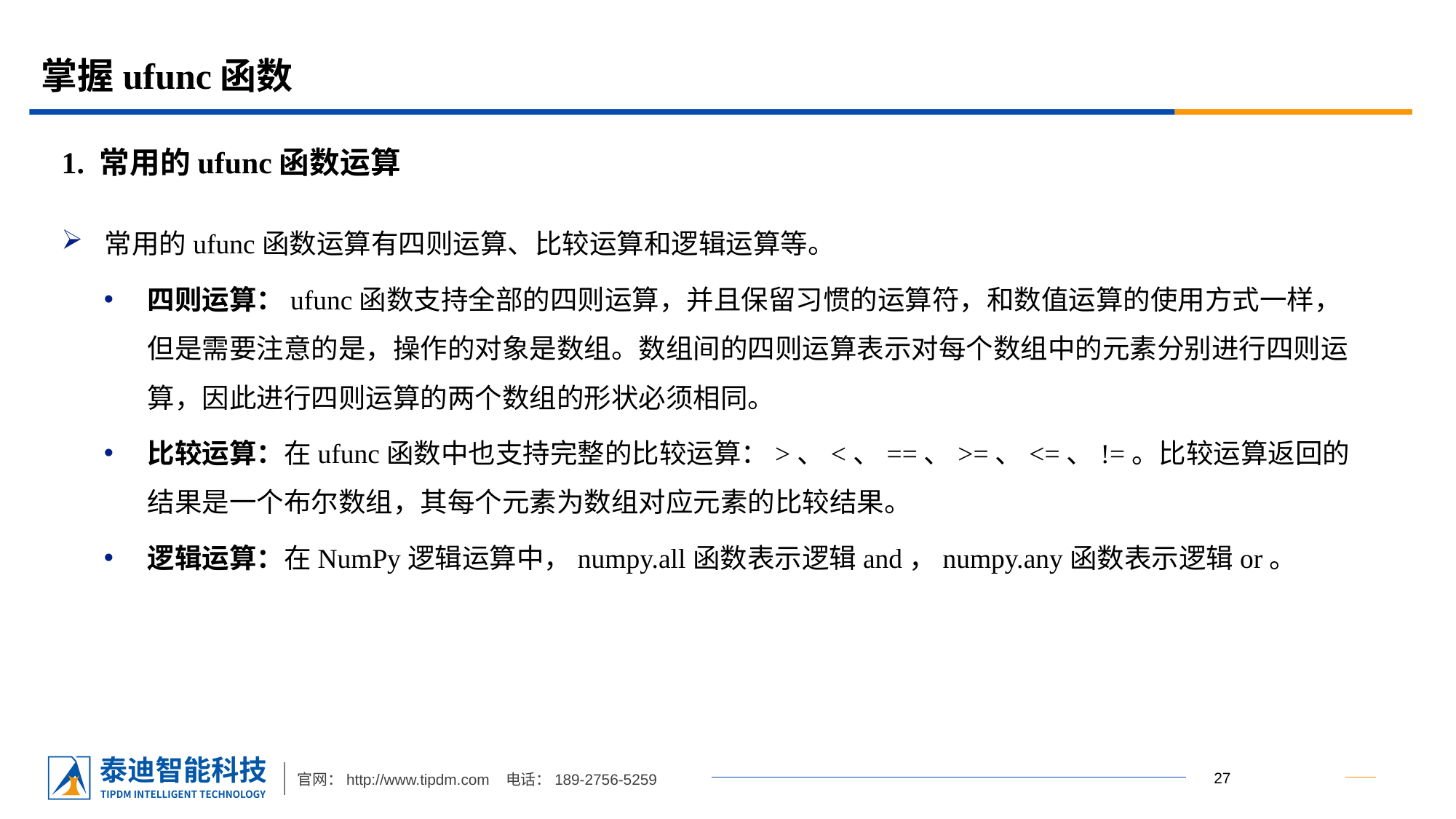

# 掌握ufunc函数
1. 常用的ufunc函数运算
常用的ufunc函数运算有四则运算、比较运算和逻辑运算等。
四则运算：ufunc函数支持全部的四则运算，并且保留习惯的运算符，和数值运算的使用方式一样，但是需要注意的是，操作的对象是数组。数组间的四则运算表示对每个数组中的元素分别进行四则运算，因此进行四则运算的两个数组的形状必须相同。
比较运算：在ufunc函数中也支持完整的比较运算：>、<、==、>=、<=、!=。比较运算返回的结果是一个布尔数组，其每个元素为数组对应元素的比较结果。
逻辑运算：在NumPy逻辑运算中，numpy.all函数表示逻辑and，numpy.any函数表示逻辑or。